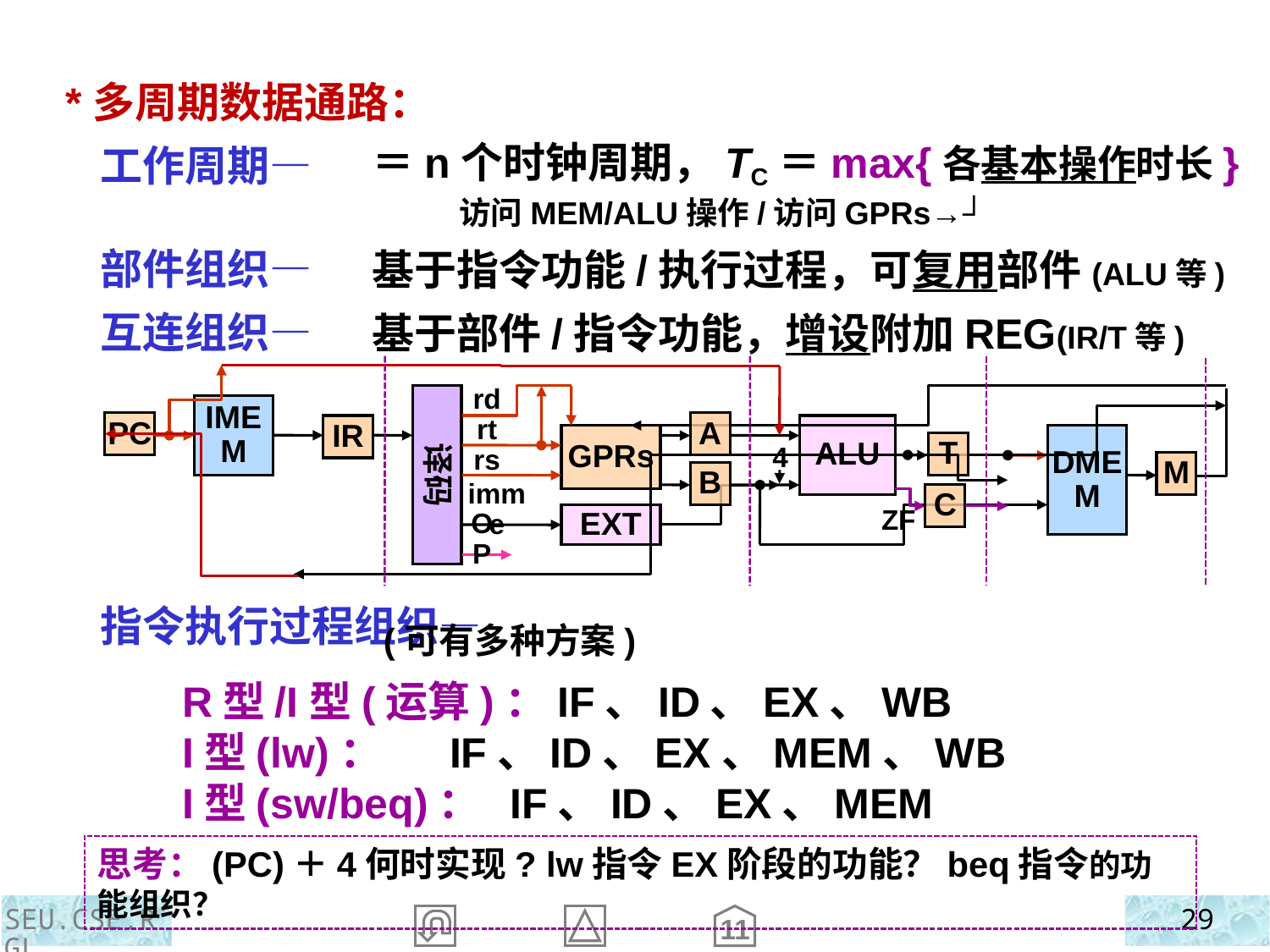

*多周期数据通路：
     工作周期—

     部件组织—
     互连组织—

     指令执行过程组织—
＝n个时钟周期，TC＝max{各基本操作时长}
           访问MEM/ALU操作/访问GPRs→┘
基于指令功能/执行过程，可复用部件(ALU等)
基于部件/指令功能，增设附加REG(IR/T等)
rd
rt
rs
A
T
4
M
B
C
imme
ZF
OP
译码
IMEM
PC
IR
ALU
GPRs
DMEM
EXT
                     (可有多种方案)
    R型/I型(运算)：IF、ID、EX、WB
    I型(lw)：      IF、ID、EX、MEM、WB
    I型(sw/beq)：  IF、ID、EX、MEM
思考：(PC)＋4何时实现? lw指令EX阶段的功能？beq指令的功能组织？
SEU.CSE.RGL
29

11